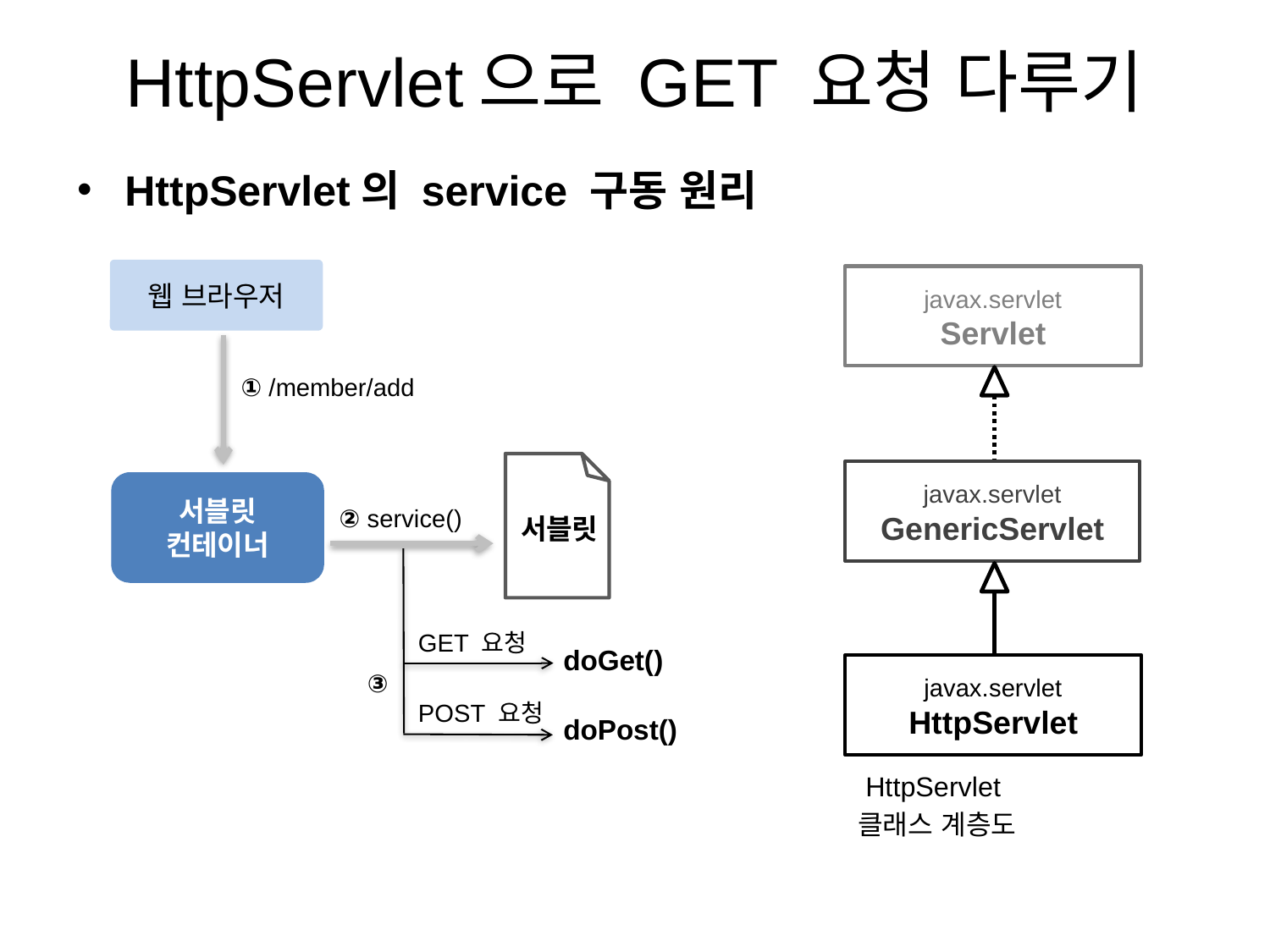

# HttpServlet으로 GET 요청 다루기
HttpServlet의 service 구동 원리
웹 브라우저

javax.servlet
Servlet
① /member/add

서블릿

javax.servlet
GenericServlet

서블릿
컨테이너
② service()

GET 요청
doGet()

javax.servlet
HttpServlet
③
POST 요청
doPost()
HttpServlet
클래스 계층도